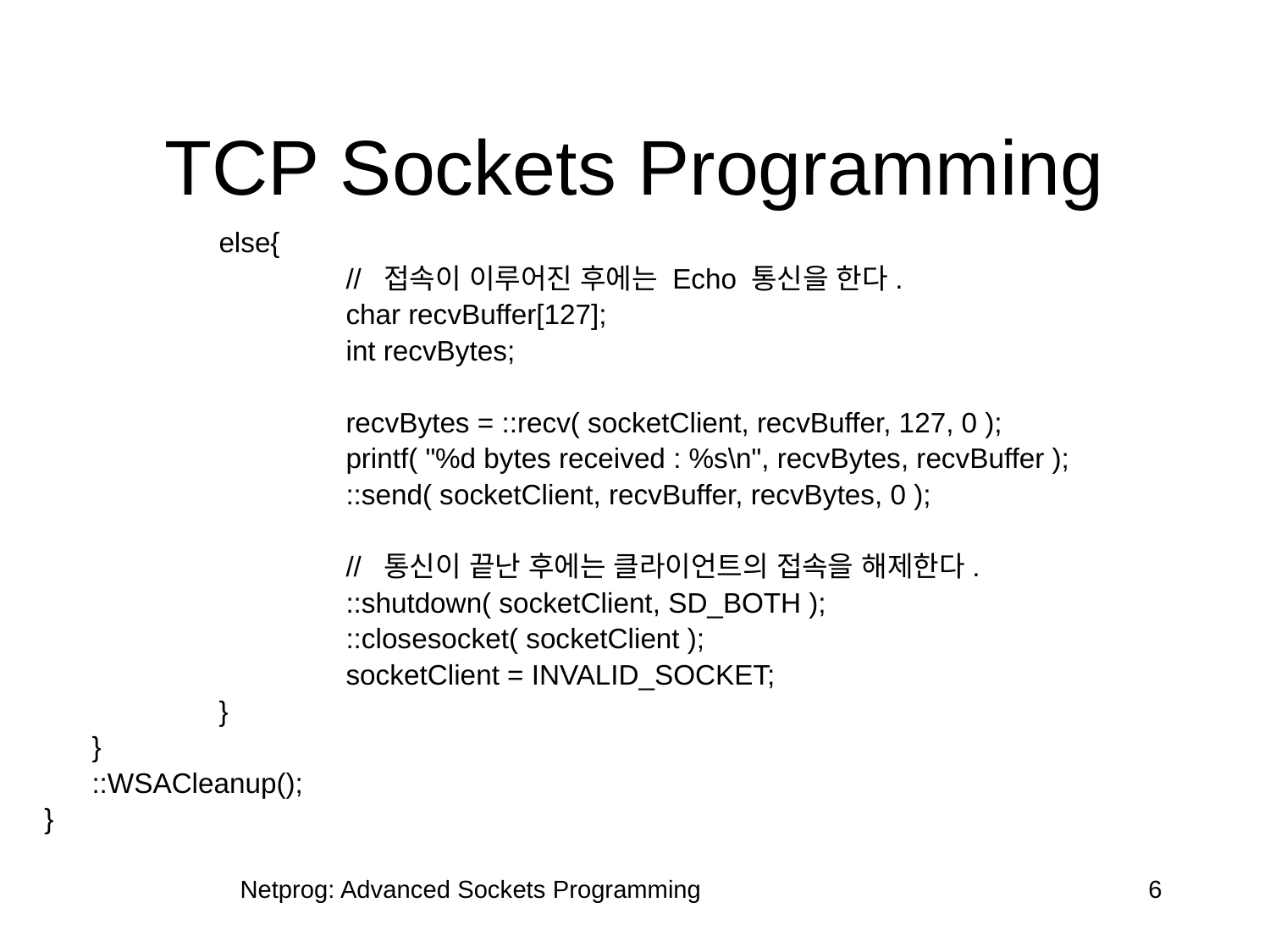

# TCP Sockets Programming
		else{
			//  접속이 이루어진 후에는 Echo 통신을 한다.
			char recvBuffer[127];
			int recvBytes;

			recvBytes = ::recv( socketClient, recvBuffer, 127, 0 );
			printf( "%d bytes received : %s\n", recvBytes, recvBuffer );
			::send( socketClient, recvBuffer, recvBytes, 0 );

			//  통신이 끝난 후에는 클라이언트의 접속을 해제한다.
			::shutdown( socketClient, SD_BOTH );
			::closesocket( socketClient );
			socketClient = INVALID_SOCKET;
		}
	}
	::WSACleanup();
}
Netprog: Advanced Sockets Programming
6